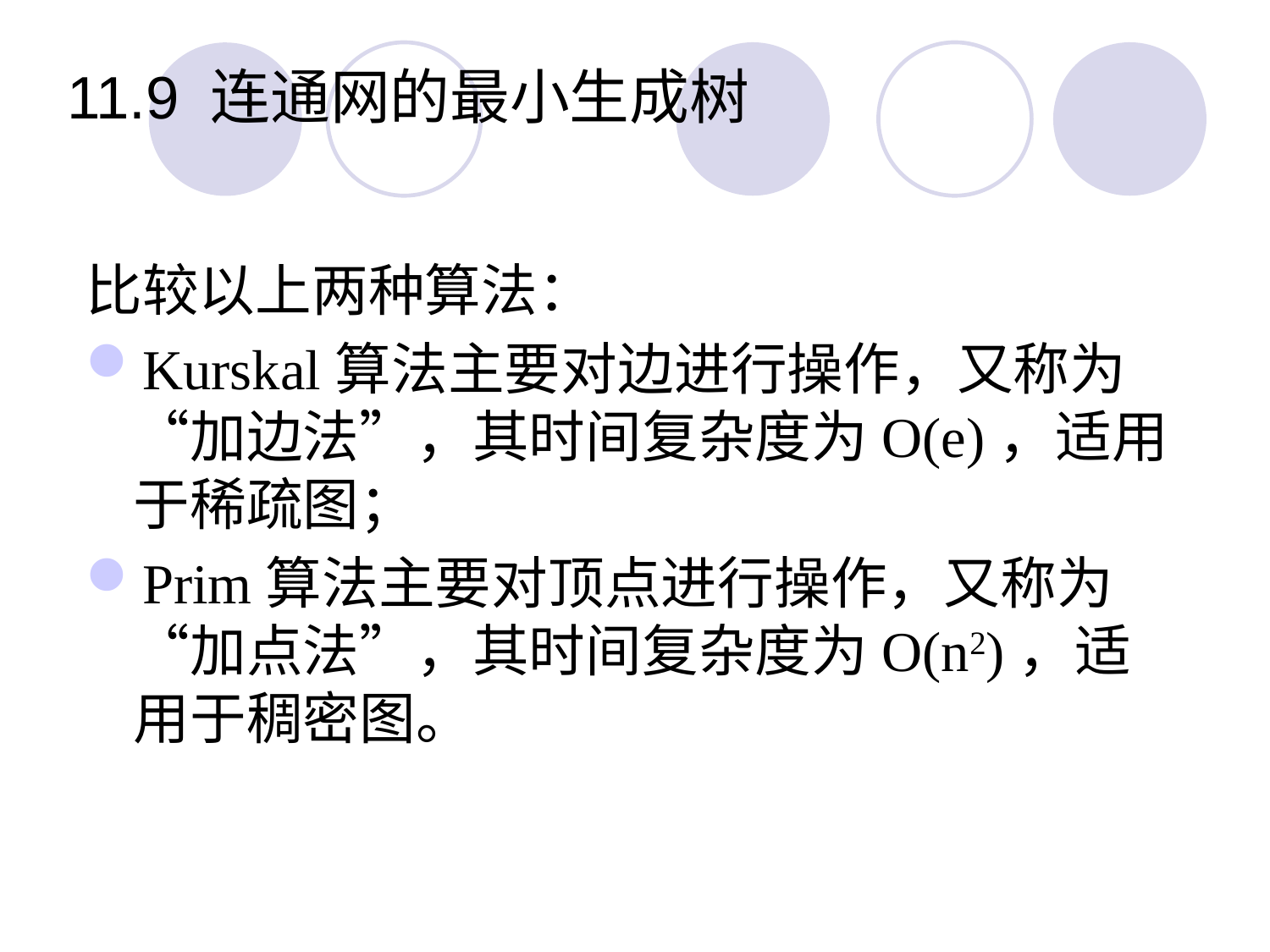

63
11.9 连通网的最小生成树

比较以上两种算法：
Kurskal算法主要对边进行操作，又称为“加边法”，其时间复杂度为O(e)，适用于稀疏图；
Prim算法主要对顶点进行操作，又称为“加点法”，其时间复杂度为O(n2)，适用于稠密图。